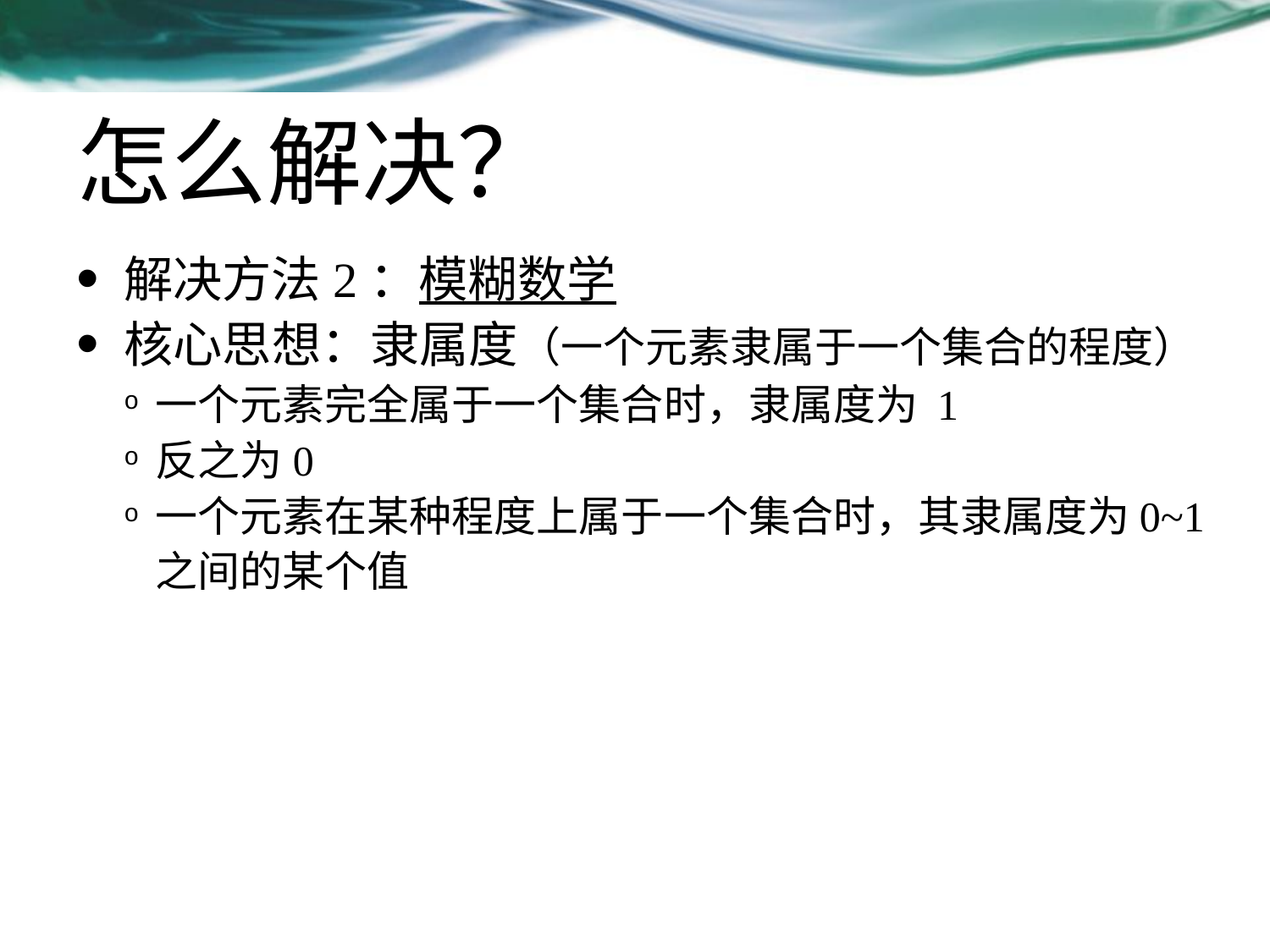

# 怎么解决？
解决方法2：模糊数学
核心思想：隶属度（一个元素隶属于一个集合的程度）
一个元素完全属于一个集合时，隶属度为 1
反之为0
一个元素在某种程度上属于一个集合时，其隶属度为0~1之间的某个值